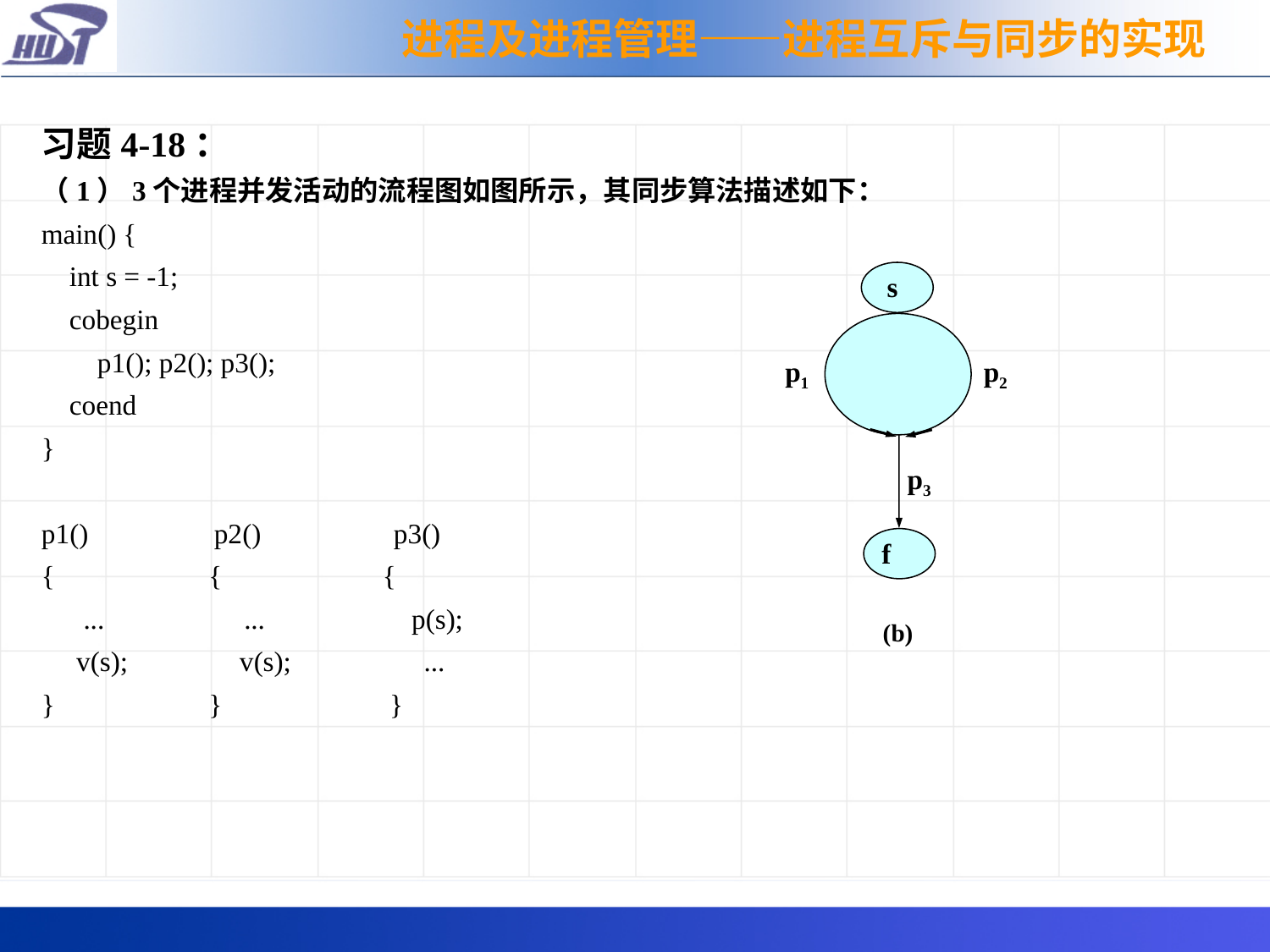

进程及进程管理——进程互斥与同步的实现
习题4-18：
（1）3个进程并发活动的流程图如图所示，其同步算法描述如下：
main() {
    int s = -1;
    cobegin
        p1(); p2(); p3();
    coend
}

p1()                  p2()                   p3()
{                      {                       {
      ...                    ...                     p(s);
     v(s);                v(s);                   ...
}                      }                        }

 s

p1
p2

p3

 f
(b)